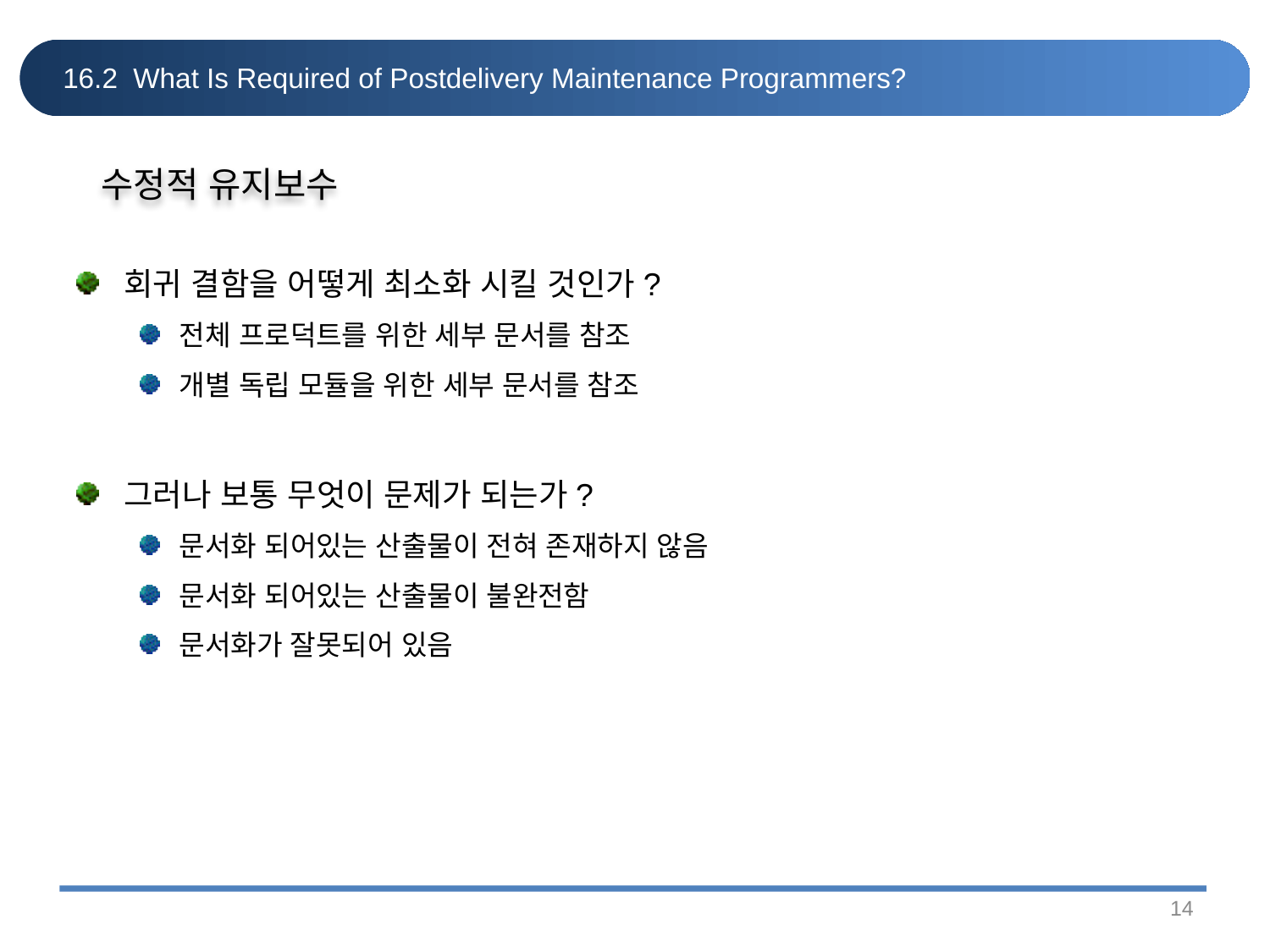

# 16.2  What Is Required of Postdelivery Maintenance Programmers?
수정적 유지보수
회귀 결함을 어떻게 최소화 시킬 것인가?
전체 프로덕트를 위한 세부 문서를 참조
개별 독립 모듈을 위한 세부 문서를 참조

그러나 보통 무엇이 문제가 되는가?
문서화 되어있는 산출물이 전혀 존재하지 않음
문서화 되어있는 산출물이 불완전함
문서화가 잘못되어 있음
14